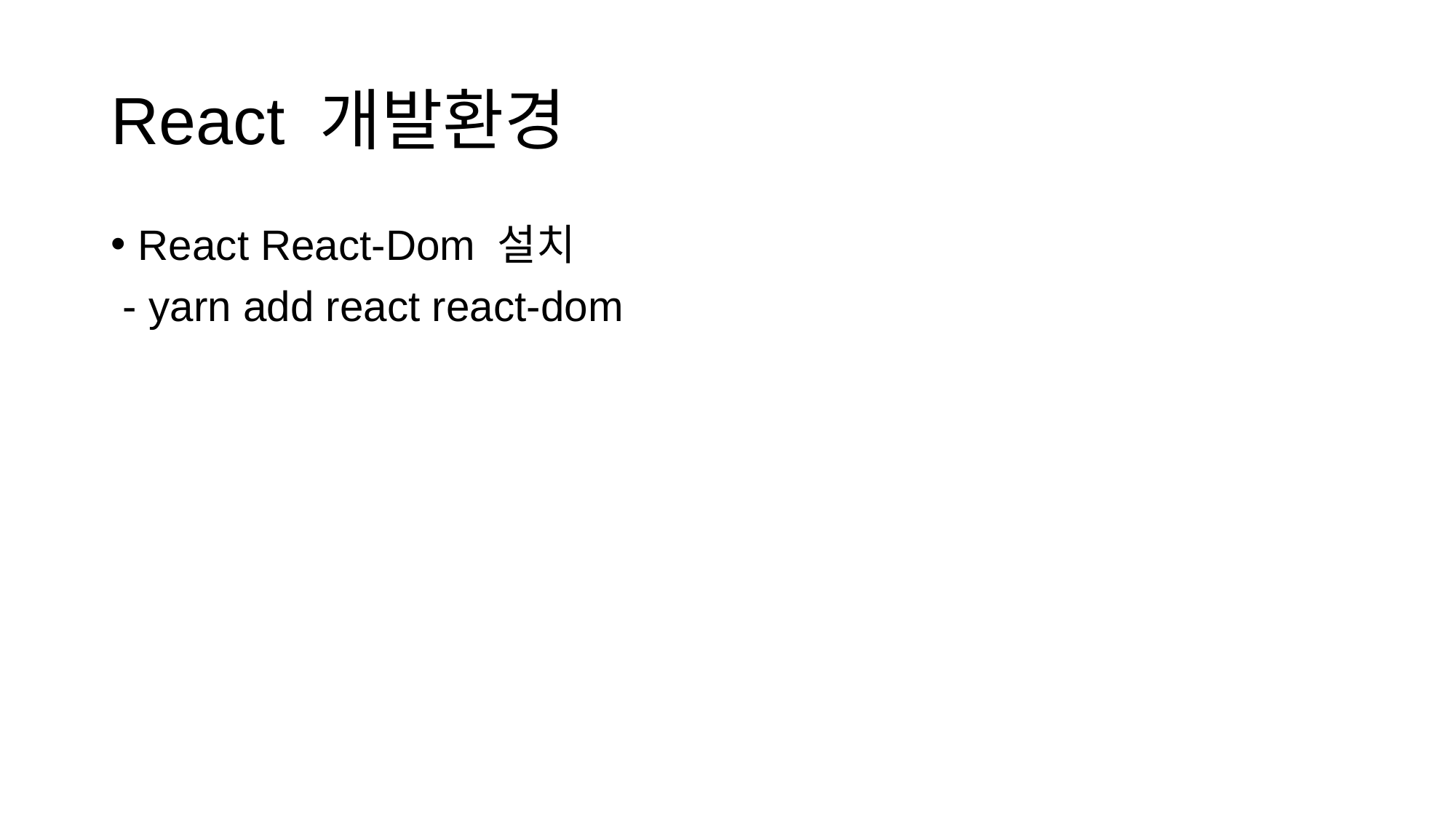

# React 개발환경
React React-Dom 설치
 - yarn add react react-dom